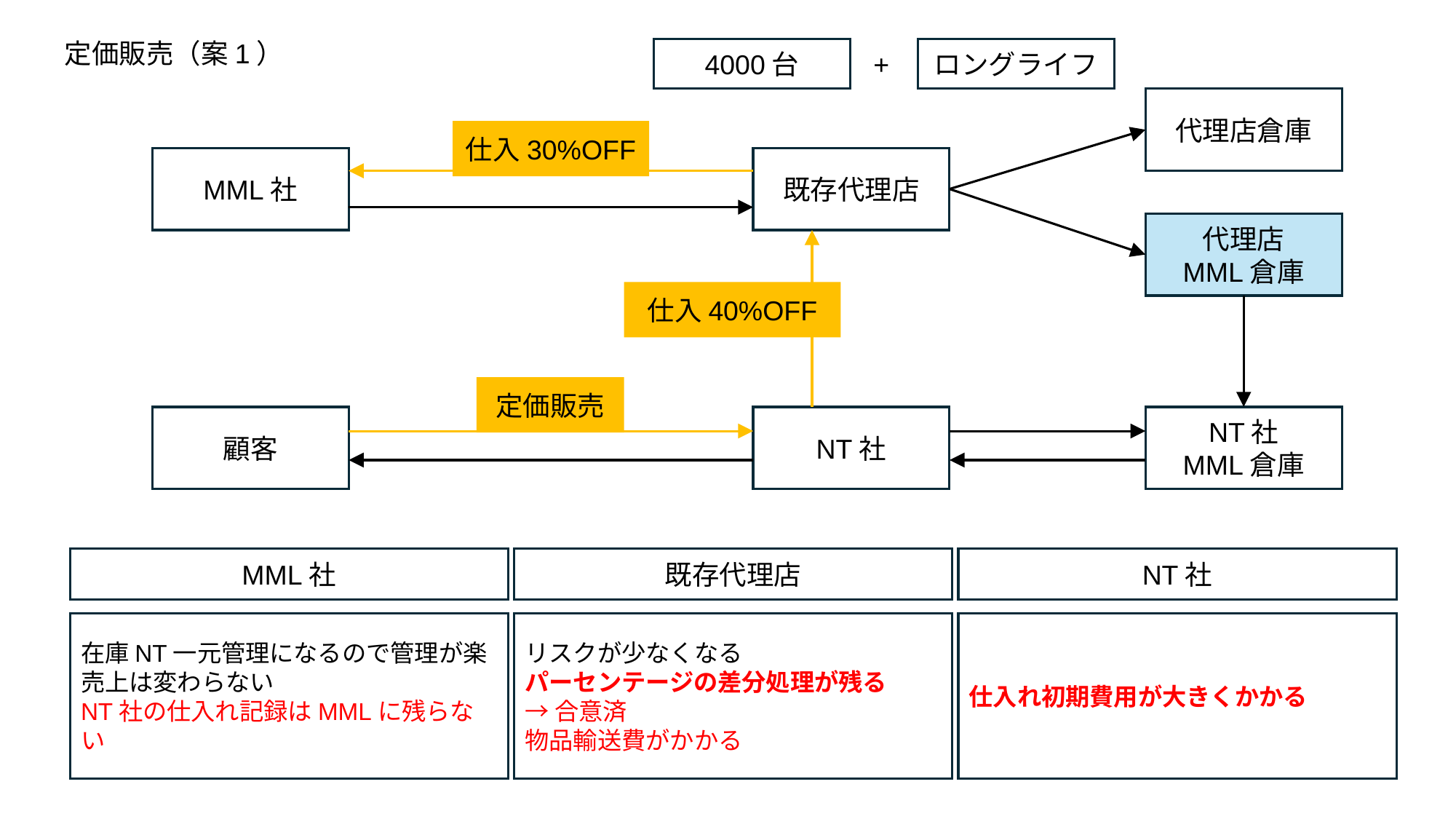

定価販売（案1）
+
4000台
ロングライフ
代理店倉庫
仕入30%OFF
MML社
既存代理店
代理店
MML倉庫
仕入40%OFF
定価販売
NT社
MML倉庫
顧客
NT社
MML社
既存代理店
NT社
在庫NT一元管理になるので管理が楽
売上は変わらない
NT社の仕入れ記録はMMLに残らない
リスクが少なくなる
パーセンテージの差分処理が残る
→合意済
物品輸送費がかかる
仕入れ初期費用が大きくかかる